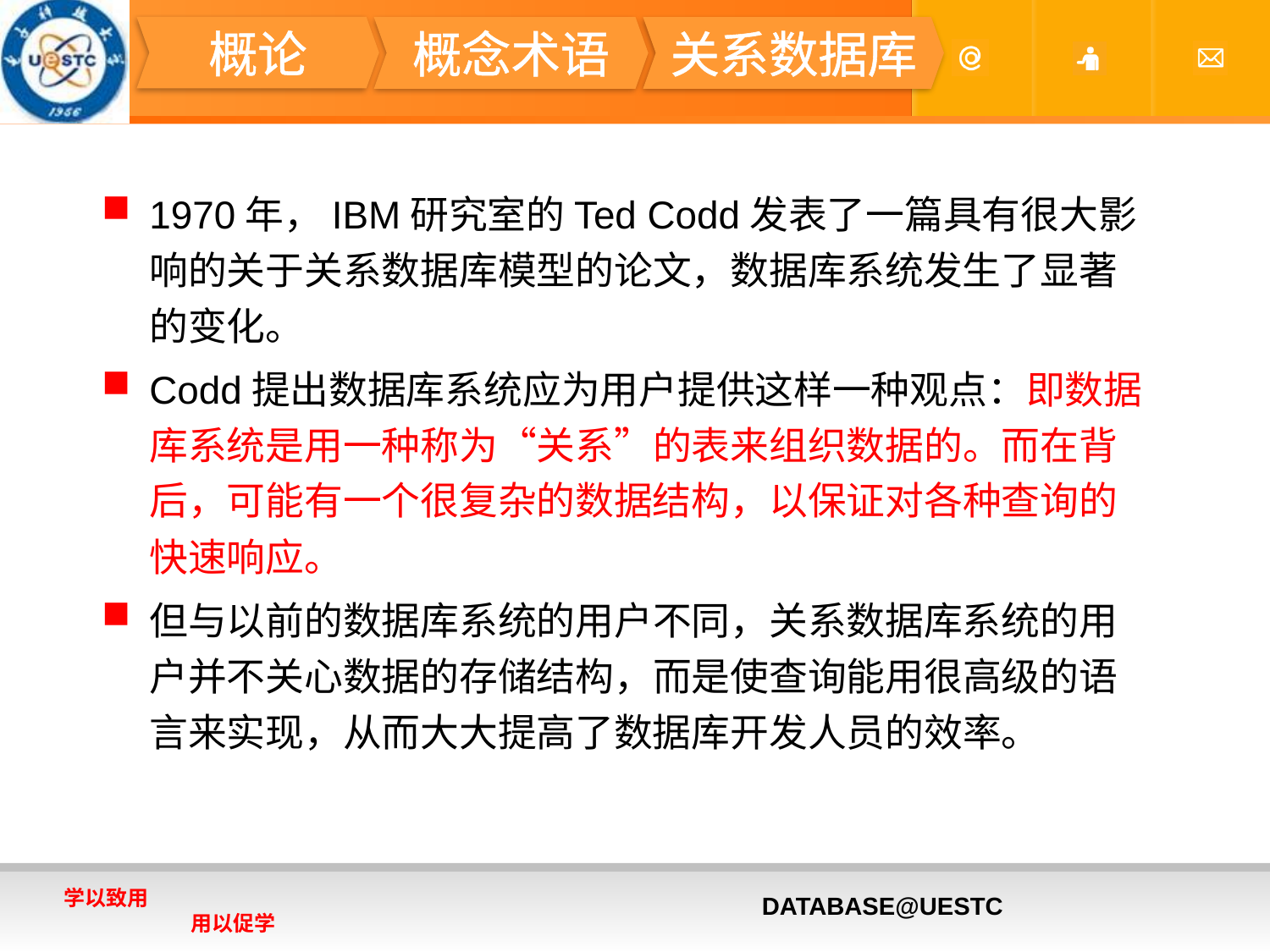

#
概论
概念术语
关系数据库
1970年，IBM研究室的Ted Codd发表了一篇具有很大影响的关于关系数据库模型的论文，数据库系统发生了显著的变化。
Codd提出数据库系统应为用户提供这样一种观点：即数据库系统是用一种称为“关系”的表来组织数据的。而在背后，可能有一个很复杂的数据结构，以保证对各种查询的快速响应。
但与以前的数据库系统的用户不同，关系数据库系统的用户并不关心数据的存储结构，而是使查询能用很高级的语言来实现，从而大大提高了数据库开发人员的效率。